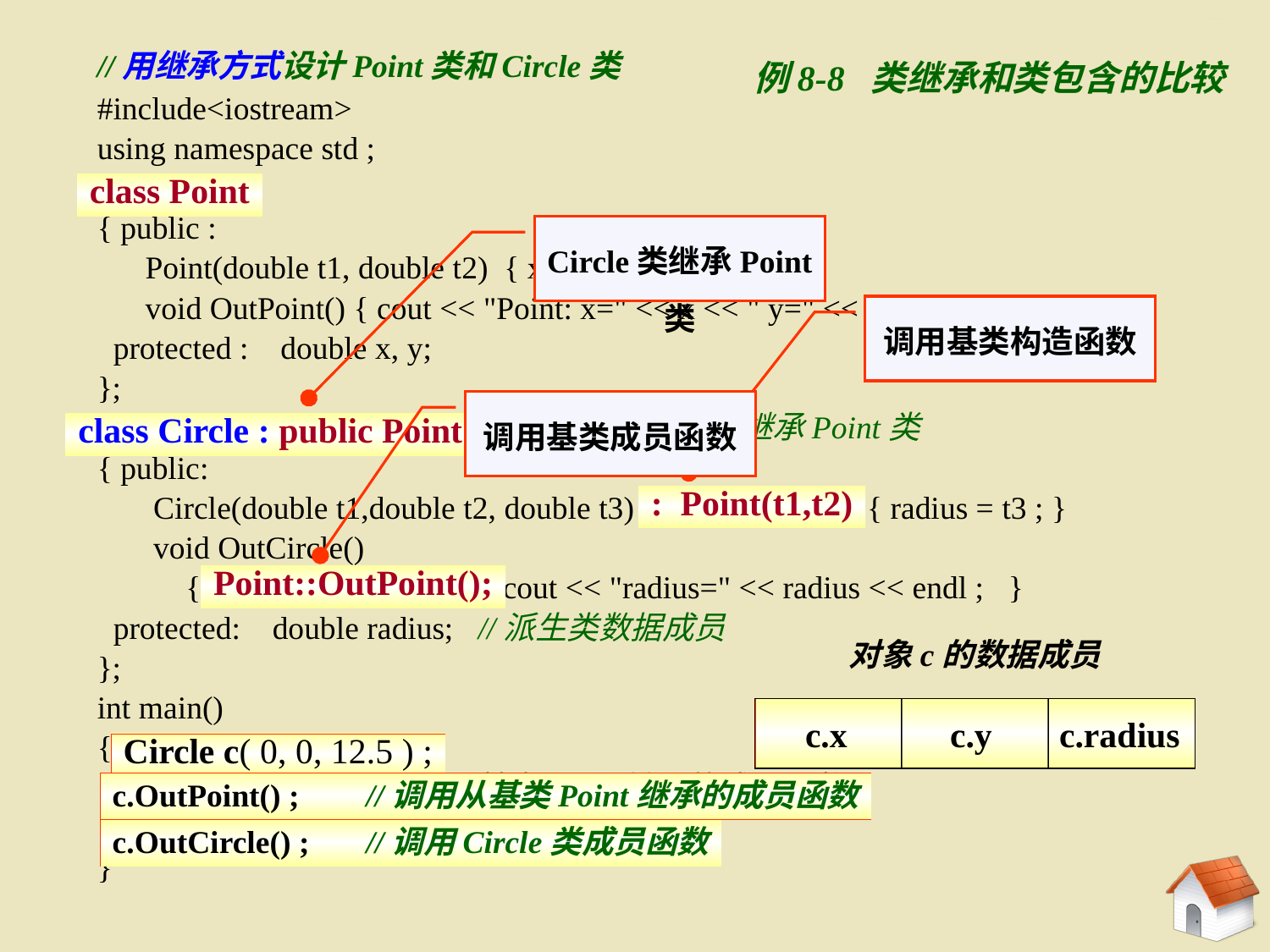

8.4  继承的应用实例
例8-8  类继承和类包含的比较
//用继承方式设计Point类和Circle类
#include<iostream>
using namespace std ;
class Point
{ public :
      Point(double t1, double t2)  { x=t1; y=t2;}
      void OutPoint() { cout << "Point: x=" << x << " y=" << y << endl ; }
  protected :    double x, y;
};
class Circle : public Point		//Circle类继承Point类
{ public:
       Circle(double t1,double t2, double t3)  :  Point(t1,t2)	 { radius = t3 ; }
       void OutCircle()
           {   Point::OutPoint();      cout << "radius=" << radius << endl ;   }
  protected:    double radius;	//派生类数据成员
};
int main()
{ Circle c( 0, 0, 12.5 ) ;
  c.OutPoint() ;	//调用从基类Point继承的成员函数
  c.OutCircle() ;	//调用Circle类成员函数
}
class Point
Circle类继承Point类
调用基类构造函数
调用基类成员函数
class Circle : public Point
:  Point(t1,t2)
Point::OutPoint();
对象c的数据成员
    c.x	      c.y	    c.radius

Circle c( 0, 0, 12.5 ) ;
c.OutPoint() ;	//调用从基类Point继承的成员函数
c.OutCircle() ;	//调用Circle类成员函数